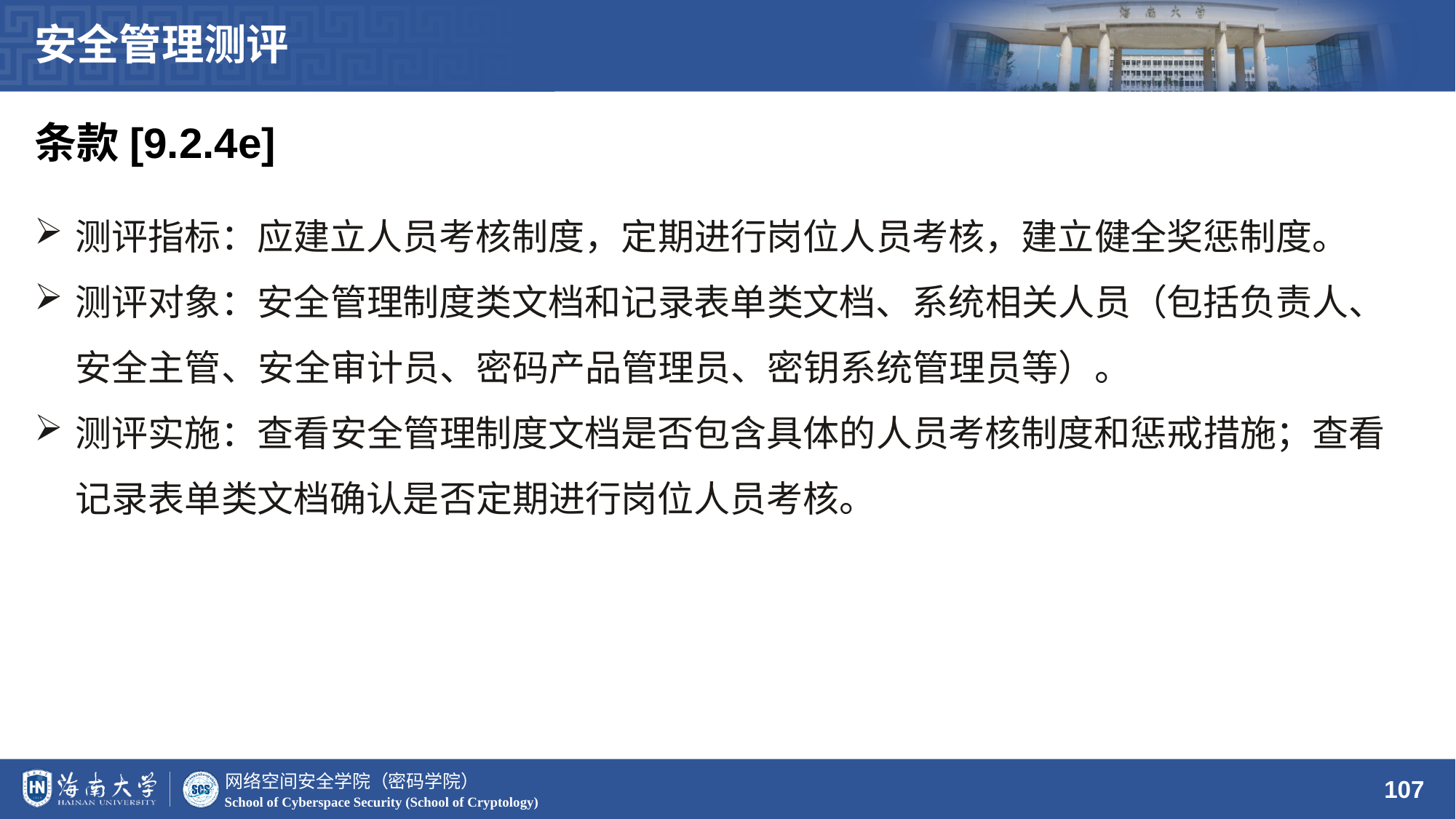

安全管理测评
条款[9.2.4e]
测评指标：应建立人员考核制度，定期进行岗位人员考核，建立健全奖惩制度。
测评对象：安全管理制度类文档和记录表单类文档、系统相关人员（包括负责人、安全主管、安全审计员、密码产品管理员、密钥系统管理员等）。
测评实施：查看安全管理制度文档是否包含具体的人员考核制度和惩戒措施；查看记录表单类文档确认是否定期进行岗位人员考核。
107